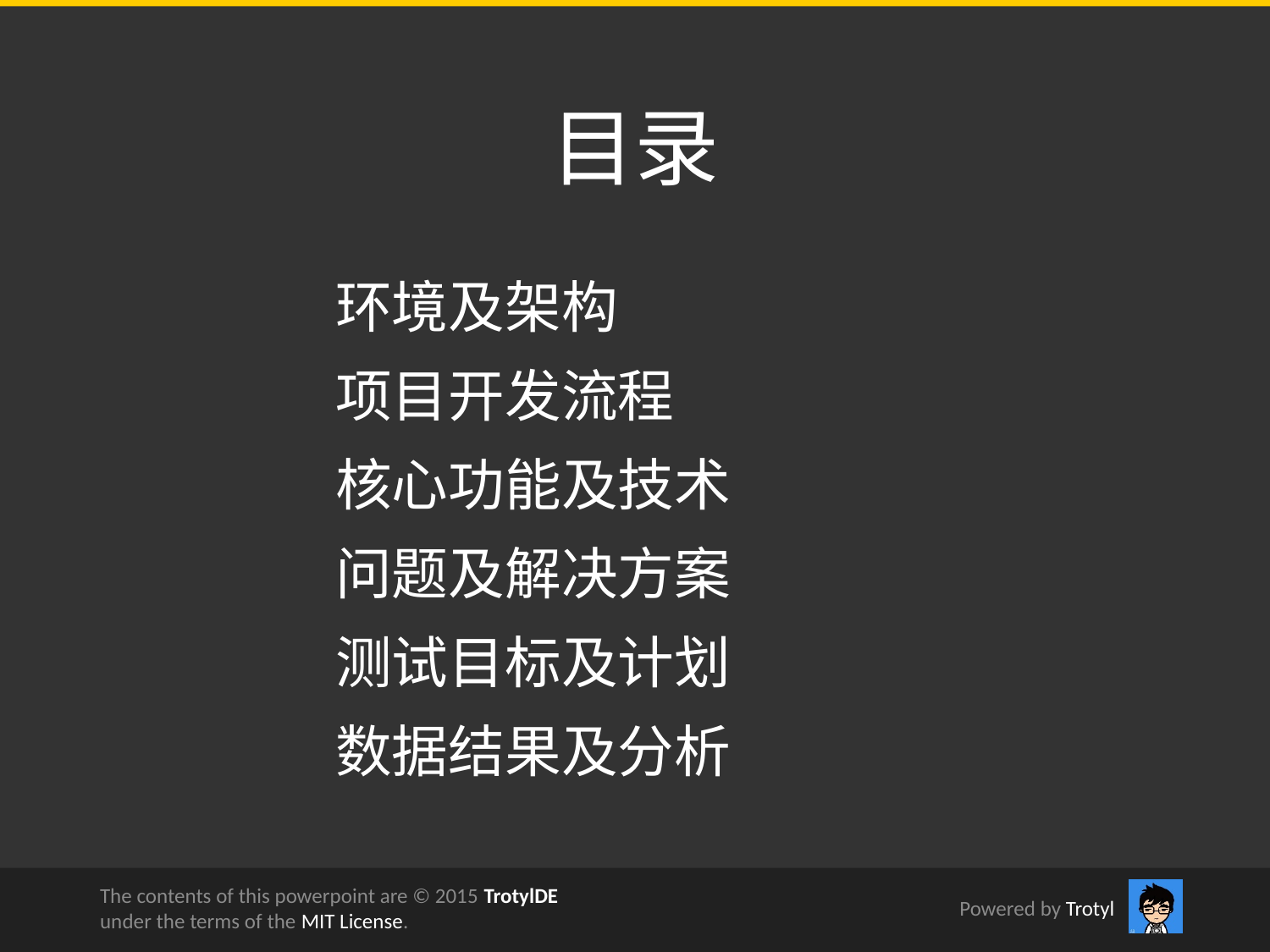

目录
环境及架构
项目开发流程
核心功能及技术
问题及解决方案
测试目标及计划
数据结果及分析